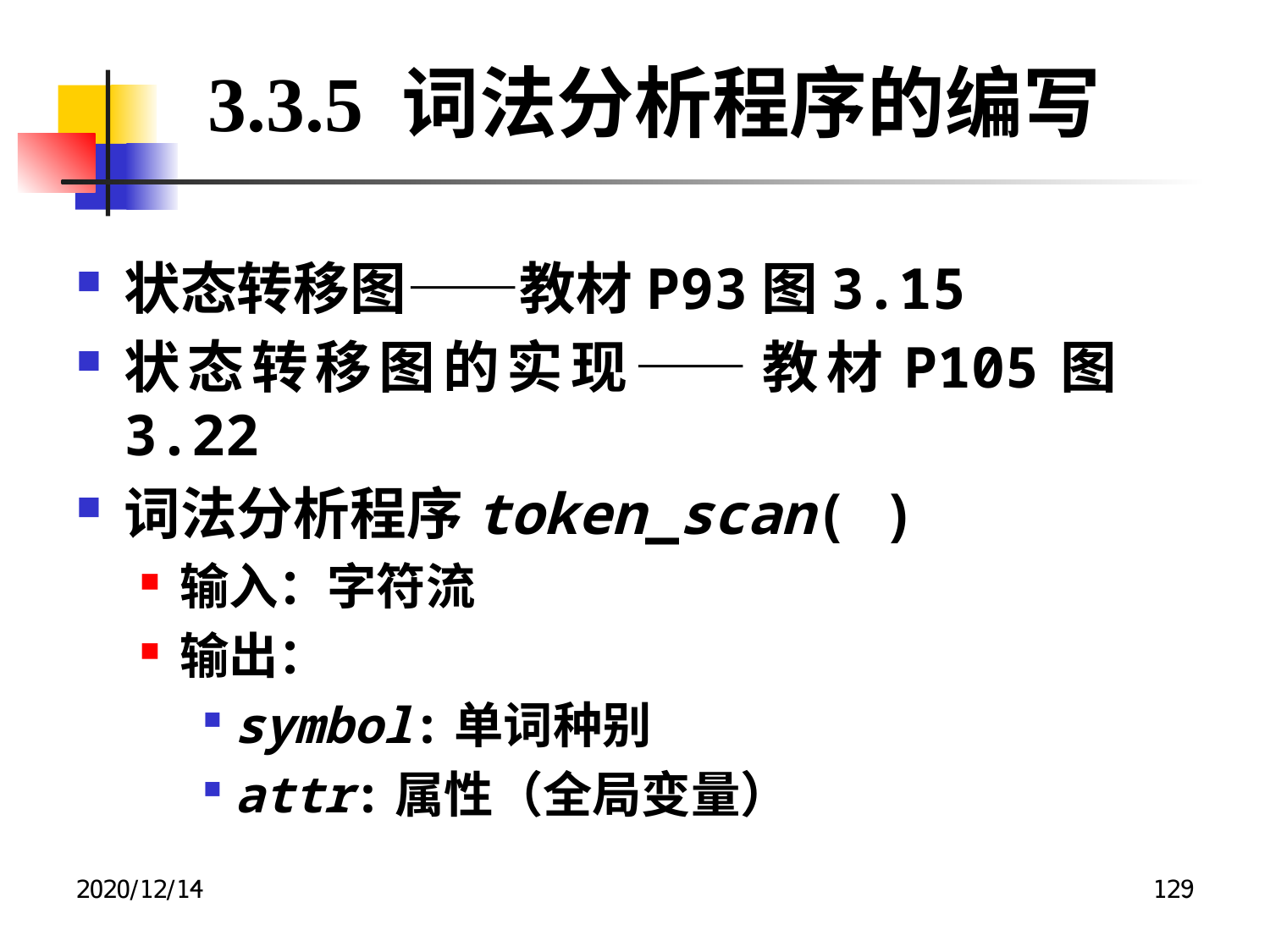

3.3.5 词法分析程序的编写
状态转移图——教材P93图3.15
状态转移图的实现——教材P105图3.22
词法分析程序token_scan( )
输入：字符流
输出：
symbol:单词种别
attr:属性（全局变量）
2020/12/14
129